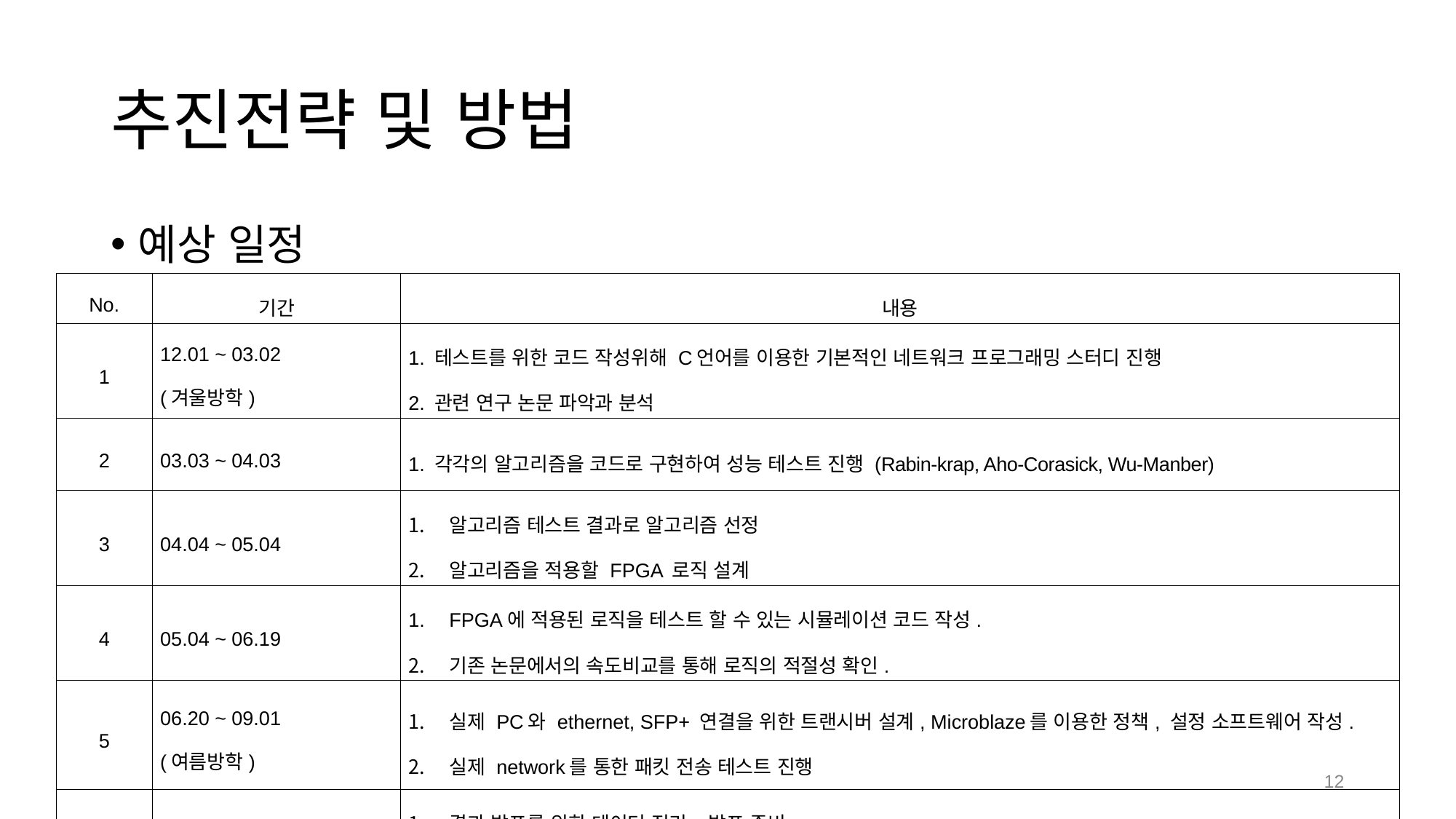

# 추진전략 및 방법
예상 일정
| No. | 기간 | 내용 |
| --- | --- | --- |
| 1 | 12.01 ~ 03.02 (겨울방학) | 1. 테스트를 위한 코드 작성위해 C언어를 이용한 기본적인 네트워크 프로그래밍 스터디 진행 2. 관련 연구 논문 파악과 분석 |
| 2 | 03.03 ~ 04.03 | 1. 각각의 알고리즘을 코드로 구현하여 성능 테스트 진행 (Rabin-krap, Aho-Corasick, Wu-Manber) |
| 3 | 04.04 ~ 05.04 | 알고리즘 테스트 결과로 알고리즘 선정 알고리즘을 적용할 FPGA 로직 설계 |
| 4 | 05.04 ~ 06.19 | FPGA에 적용된 로직을 테스트 할 수 있는 시뮬레이션 코드 작성. 기존 논문에서의 속도비교를 통해 로직의 적절성 확인. |
| 5 | 06.20 ~ 09.01 (여름방학) | 실제 PC와 ethernet, SFP+ 연결을 위한 트랜시버 설계, Microblaze를 이용한 정책, 설정 소프트웨어 작성. 실제 network를 통한 패킷 전송 테스트 진행 |
| 6 | 09.02 ~ 12.20 | 결과 발표를 위한 데이터 정리, 발표 준비 여유시간 |
12